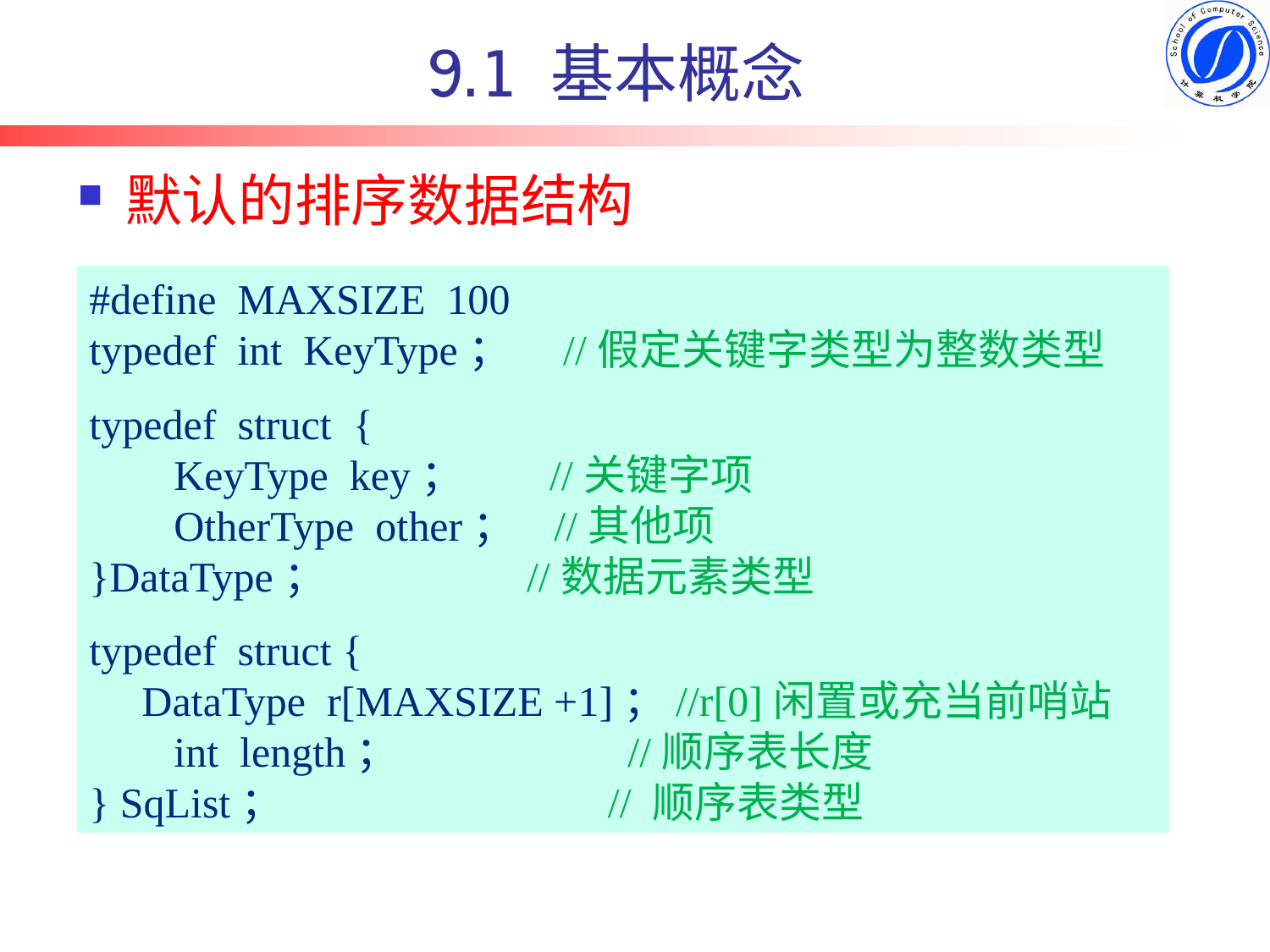

# 9.1 基本概念
默认的排序数据结构

#define  MAXSIZE  100
typedef  int  KeyType；　//假定关键字类型为整数类型

typedef  struct  {
        KeyType  key；        //关键字项
        OtherType  other；   //其他项
}DataType；                    //数据元素类型

typedef  struct {
　DataType  r[MAXSIZE +1]；//r[0]闲置或充当前哨站
        int  length；                       //顺序表长度
} SqList；                                 // 顺序表类型